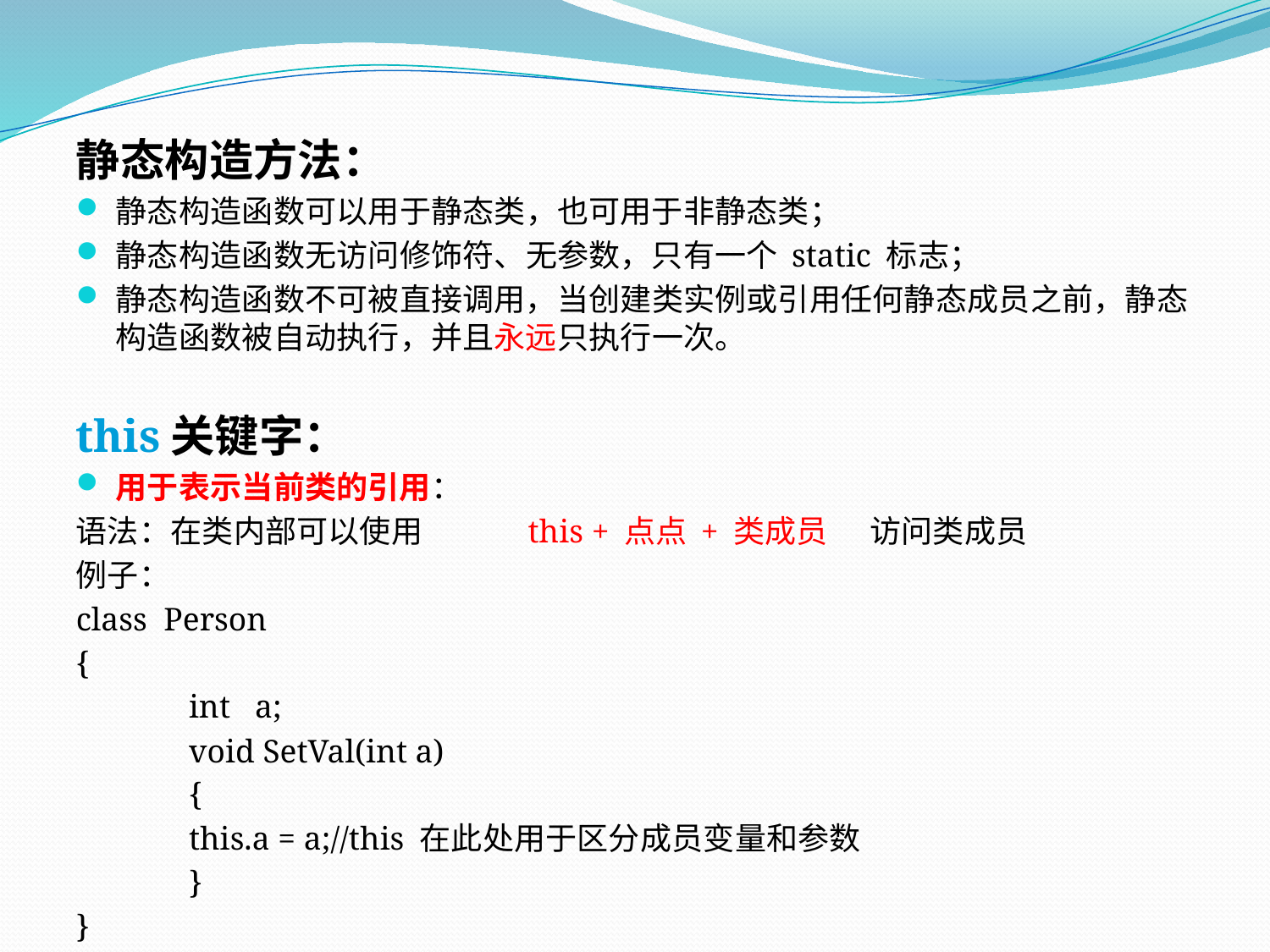

静态构造方法：
静态构造函数可以用于静态类，也可用于非静态类；
静态构造函数无访问修饰符、无参数，只有一个 static 标志；
静态构造函数不可被直接调用，当创建类实例或引用任何静态成员之前，静态构造函数被自动执行，并且永远只执行一次。

this关键字：
用于表示当前类的引用：
语法：在类内部可以使用  	this + 点点 + 类成员      访问类成员
例子：
class  Person
{
	int   a;
	void SetVal(int a)
	{
		this.a = a;//this 在此处用于区分成员变量和参数
	}
}